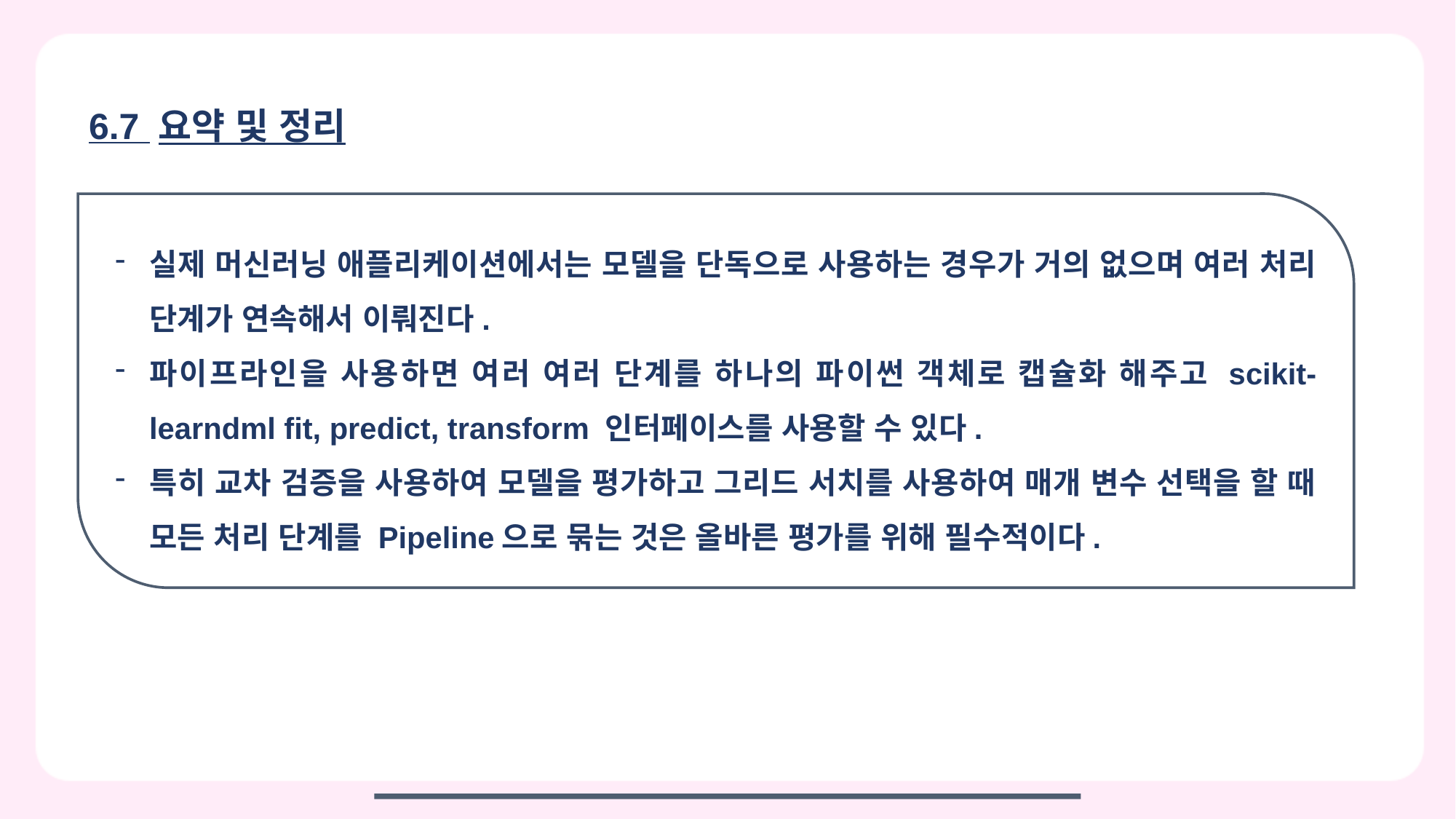

6.7 요약 및 정리
실제 머신러닝 애플리케이션에서는 모델을 단독으로 사용하는 경우가 거의 없으며 여러 처리 단계가 연속해서 이뤄진다.
파이프라인을 사용하면 여러 여러 단계를 하나의 파이썬 객체로 캡슐화 해주고 scikit-learndml fit, predict, transform 인터페이스를 사용할 수 있다.
특히 교차 검증을 사용하여 모델을 평가하고 그리드 서치를 사용하여 매개 변수 선택을 할 때 모든 처리 단계를 Pipeline으로 묶는 것은 올바른 평가를 위해 필수적이다.